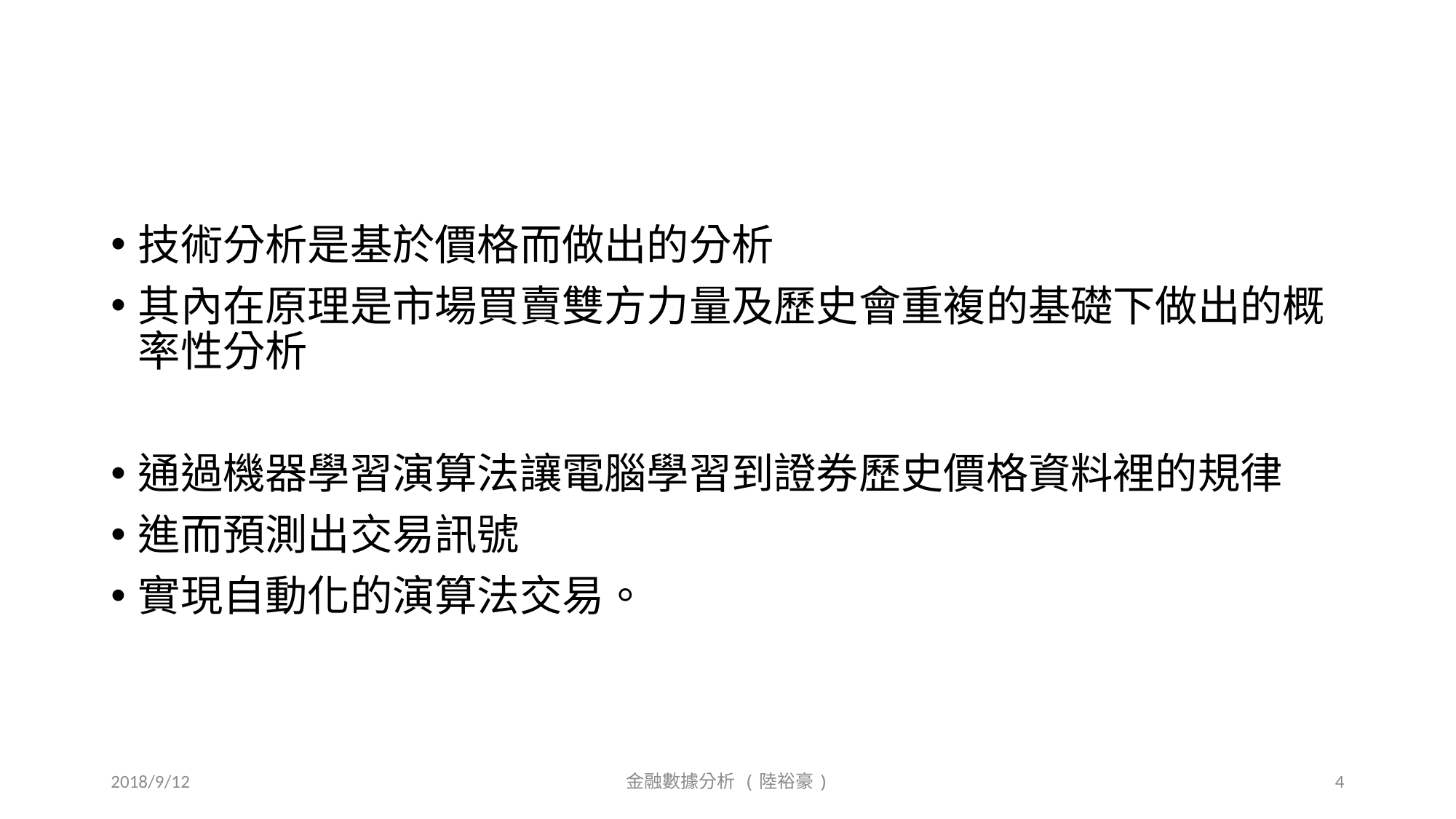

#
技術分析是基於價格而做出的分析
其內在原理是市場買賣雙方力量及歷史會重複的基礎下做出的概率性分析

通過機器學習演算法讓電腦學習到證券歷史價格資料裡的規律
進而預測出交易訊號
實現自動化的演算法交易。
2018/9/12
金融數據分析 (陸裕豪)
4